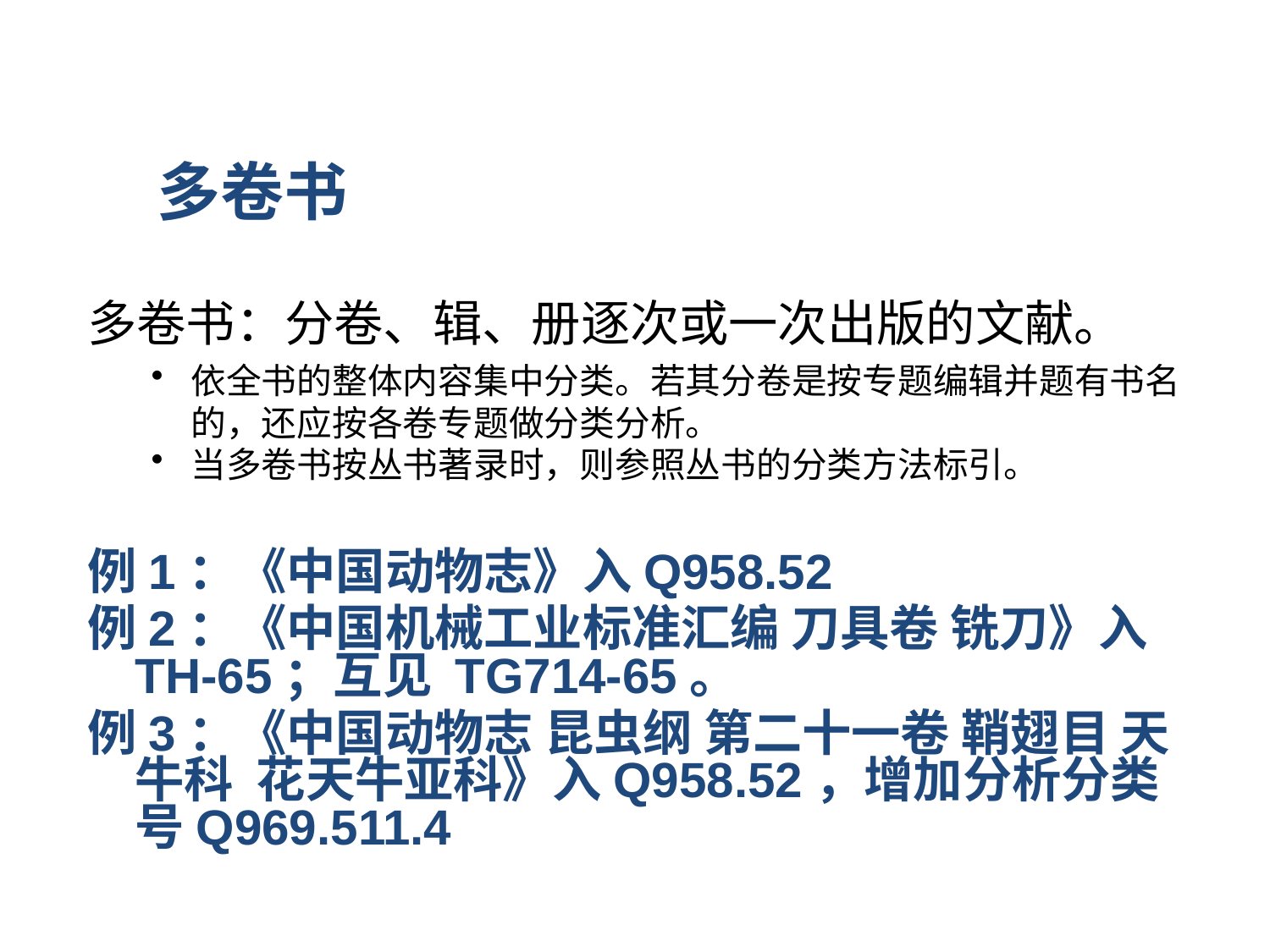

多卷书
多卷书：分卷、辑、册逐次或一次出版的文献。
依全书的整体内容集中分类。若其分卷是按专题编辑并题有书名的，还应按各卷专题做分类分析。
当多卷书按丛书著录时，则参照丛书的分类方法标引。

例1：《中国动物志》入Q958.52
例2：《中国机械工业标准汇编 刀具卷 铣刀》入TH-65；互见 TG714-65。
例3：《中国动物志 昆虫纲 第二十一卷 鞘翅目 天牛科  花天牛亚科》入Q958.52，增加分析分类号Q969.511.4